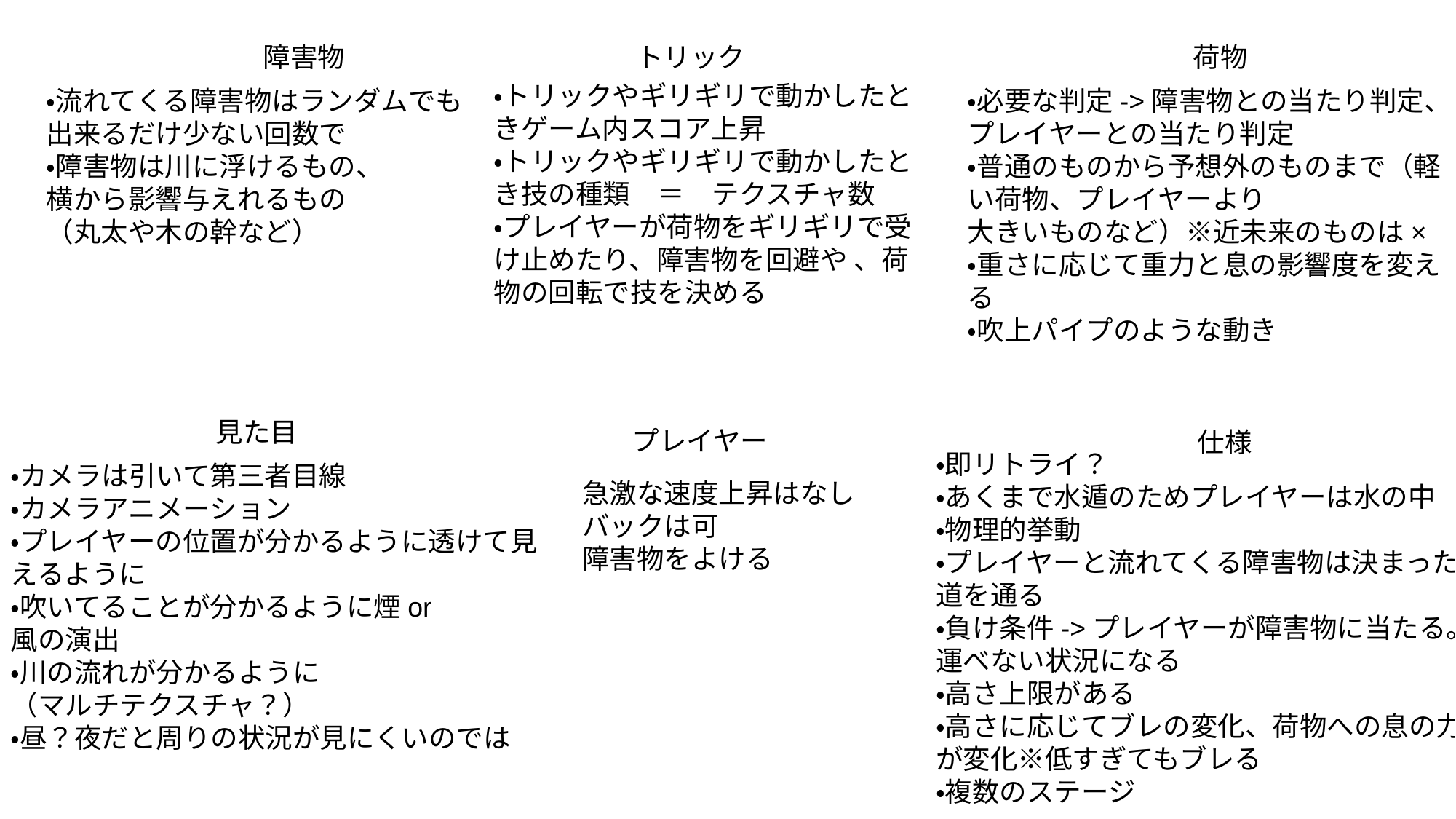

障害物
荷物
トリック
・トリックやギリギリで動かしたときゲーム内スコア上昇
・トリックやギリギリで動かしたとき技の種類　＝　テクスチャ数
・プレイヤーが荷物をギリギリで受け止めたり、障害物を回避や 、荷物の回転で技を決める

・流れてくる障害物はランダムでも
出来るだけ少ない回数で
・障害物は川に浮けるもの、
横から影響与えれるもの
（丸太や木の幹など）

・必要な判定->障害物との当たり判定、プレイヤーとの当たり判定
・普通のものから予想外のものまで（軽い荷物、プレイヤーより
大きいものなど）※近未来のものは×
・重さに応じて重力と息の影響度を変える
・吹上パイプのような動き

見た目
プレイヤー
仕様
・即リトライ？
・あくまで水遁のためプレイヤーは水の中
・物理的挙動
・プレイヤーと流れてくる障害物は決まった道を通る
・負け条件->プレイヤーが障害物に当たる。運べない状況になる
・高さ上限がある
・高さに応じてブレの変化、荷物への息の力が変化※低すぎてもブレる
・複数のステージ
・カメラは引いて第三者目線
・カメラアニメーション
・プレイヤーの位置が分かるように透けて見えるように
・吹いてることが分かるように煙or
風の演出
・川の流れが分かるように
（マルチテクスチャ？）
・昼？夜だと周りの状況が見にくいのでは

急激な速度上昇はなし
バックは可
障害物をよける